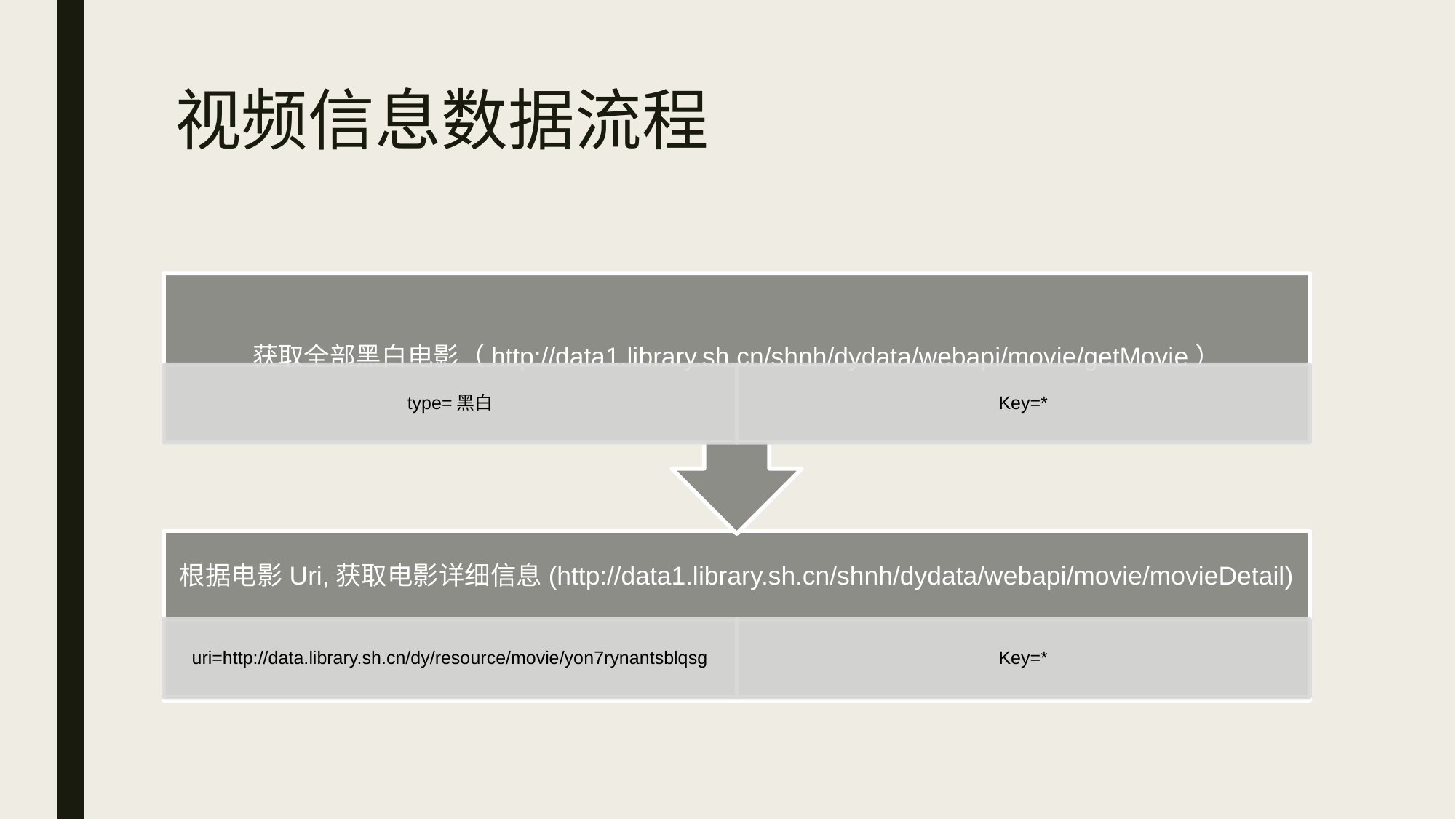

# 视频信息数据流程
根据电影Uri,获取电影详细信息(http://data1.library.sh.cn/shnh/dydata/webapi/movie/movieDetail)
uri=http://data.library.sh.cn/dy/resource/movie/yon7rynantsblqsg
Key=*
获取全部黑白电影（http://data1.library.sh.cn/shnh/dydata/webapi/movie/getMovie）
type=黑白
Key=*